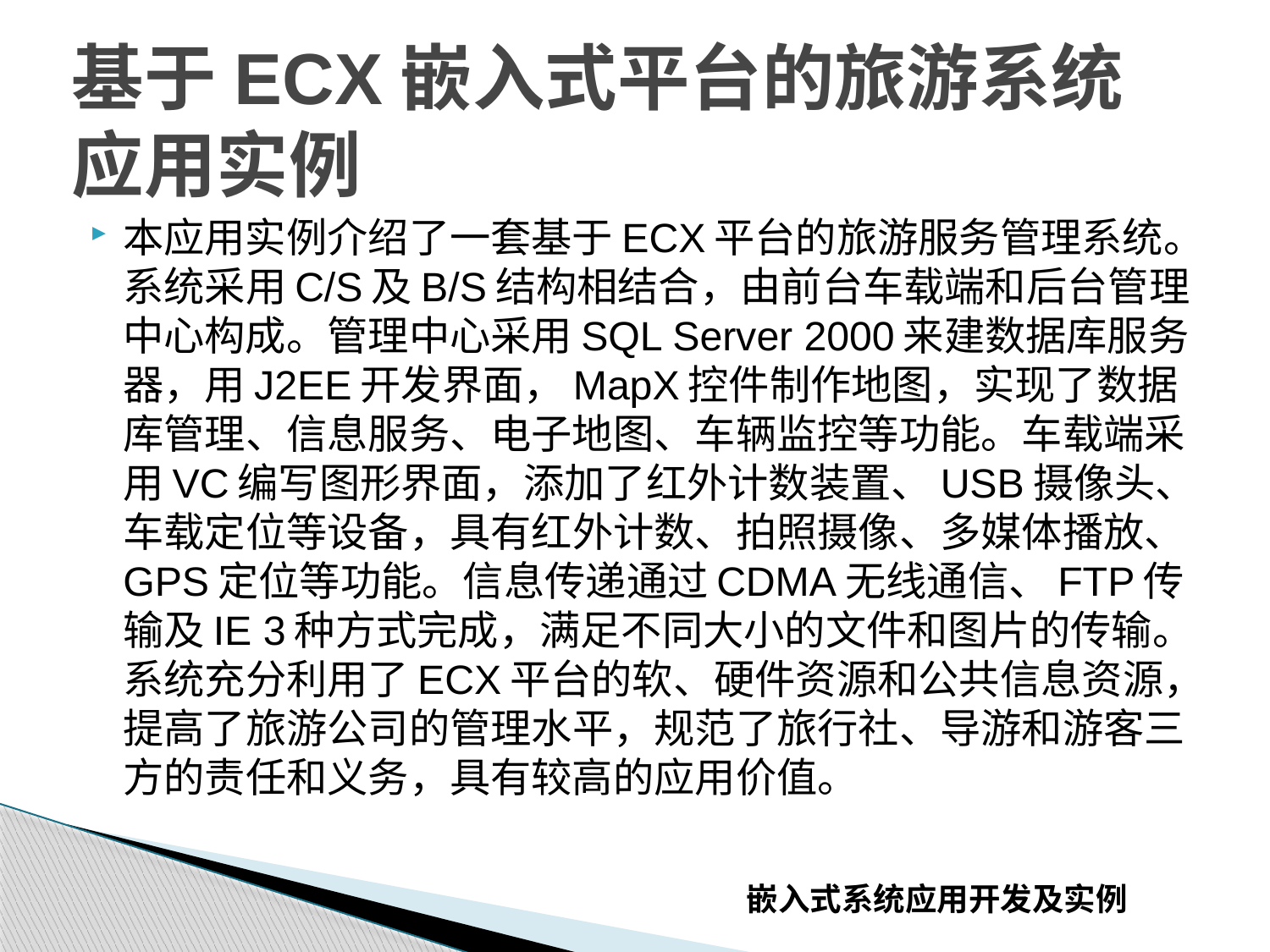

# 基于ECX嵌入式平台的旅游系统应用实例
本应用实例介绍了一套基于ECX平台的旅游服务管理系统。系统采用C/S及B/S结构相结合，由前台车载端和后台管理中心构成。管理中心采用SQL Server 2000来建数据库服务器，用J2EE开发界面，MapX控件制作地图，实现了数据库管理、信息服务、电子地图、车辆监控等功能。车载端采用VC编写图形界面，添加了红外计数装置、USB摄像头、车载定位等设备，具有红外计数、拍照摄像、多媒体播放、GPS定位等功能。信息传递通过CDMA无线通信、FTP传输及IE 3种方式完成，满足不同大小的文件和图片的传输。系统充分利用了ECX平台的软、硬件资源和公共信息资源，提高了旅游公司的管理水平，规范了旅行社、导游和游客三方的责任和义务，具有较高的应用价值。

嵌入式系统应用开发及实例